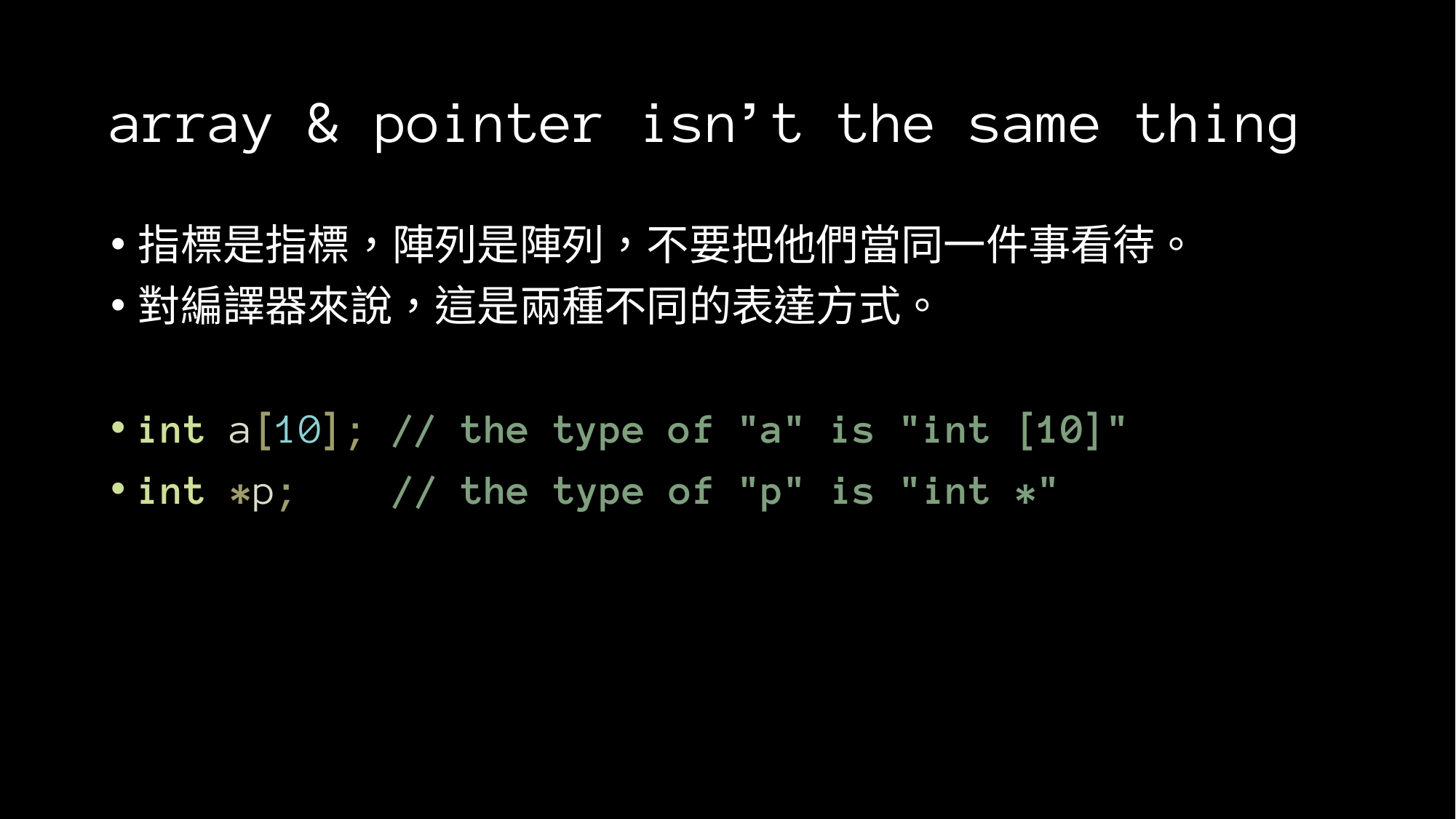

# array & pointer isn’t the same thing
指標是指標，陣列是陣列，不要把他們當同一件事看待。
對編譯器來說，這是兩種不同的表達方式。

int a[10]; // the type of "a" is "int [10]"
int *p;    // the type of "p" is "int *"